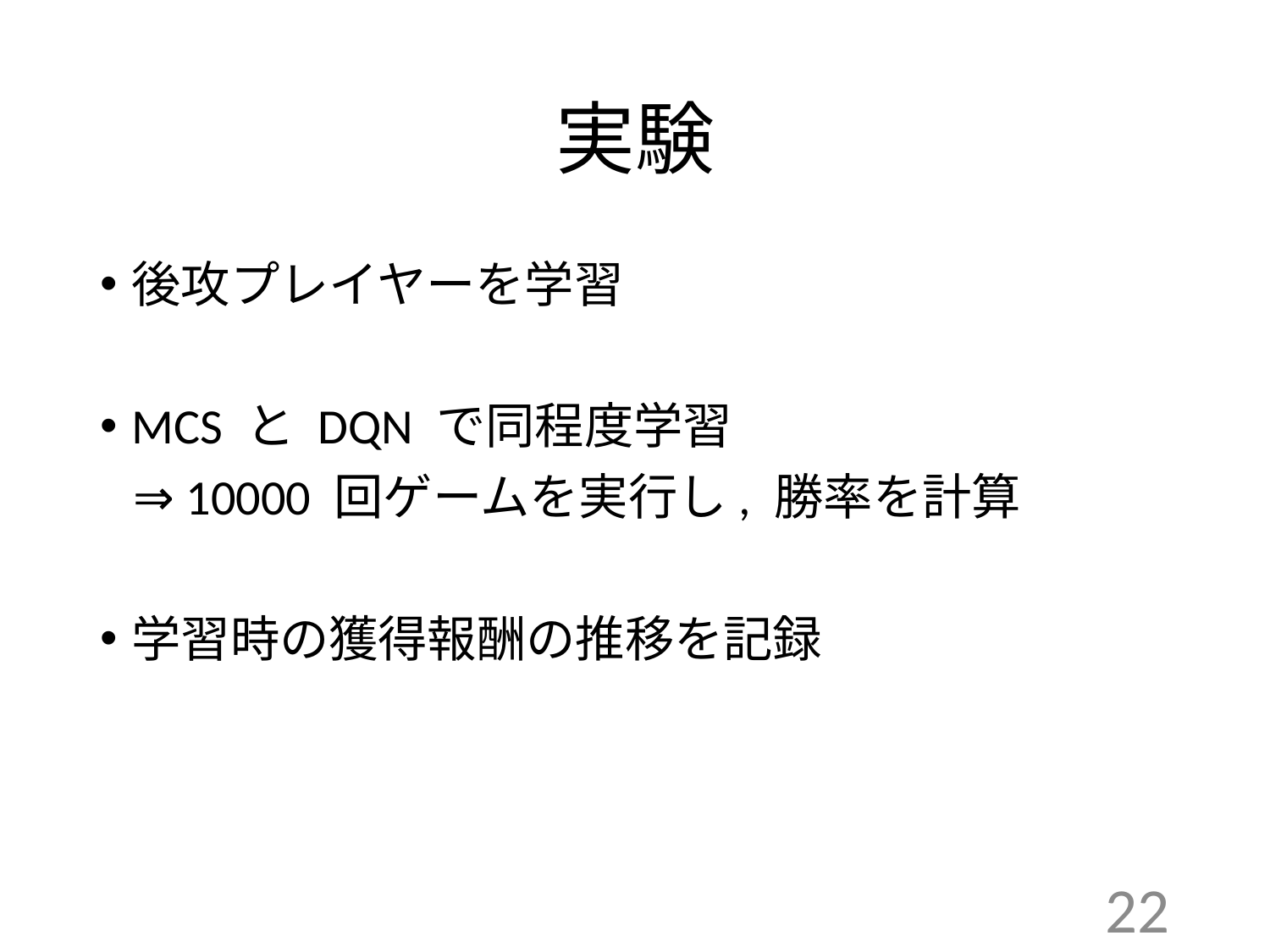

# 実験
後攻プレイヤーを学習

MCS と DQN で同程度学習
   ⇒ 10000 回ゲームを実行し, 勝率を計算

学習時の獲得報酬の推移を記録

22